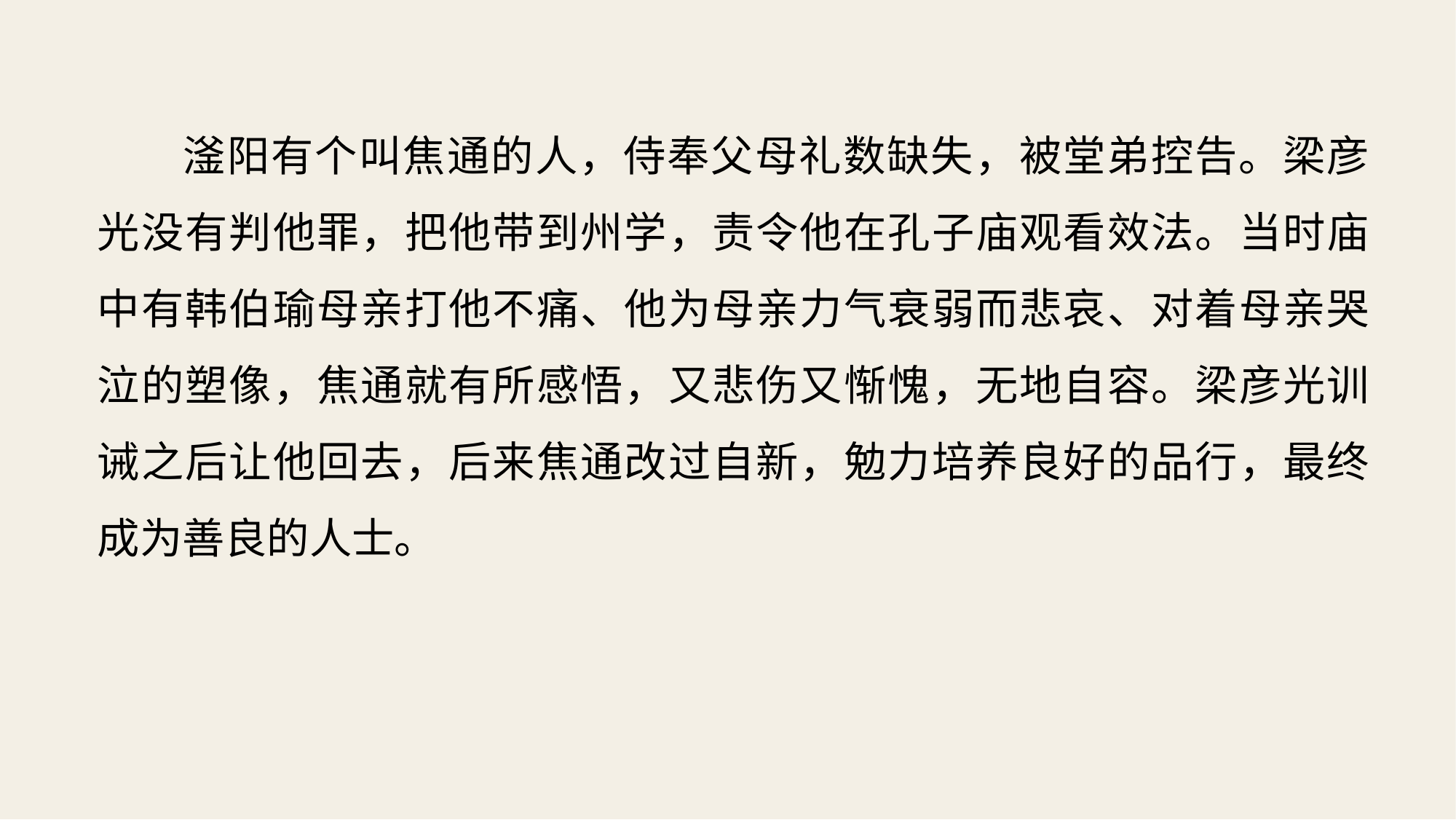

滏阳有个叫焦通的人，侍奉父母礼数缺失，被堂弟控告。梁彦光没有判他罪，把他带到州学，责令他在孔子庙观看效法。当时庙中有韩伯瑜母亲打他不痛、他为母亲力气衰弱而悲哀、对着母亲哭泣的塑像，焦通就有所感悟，又悲伤又惭愧，无地自容。梁彦光训诫之后让他回去，后来焦通改过自新，勉力培养良好的品行，最终成为善良的人士。